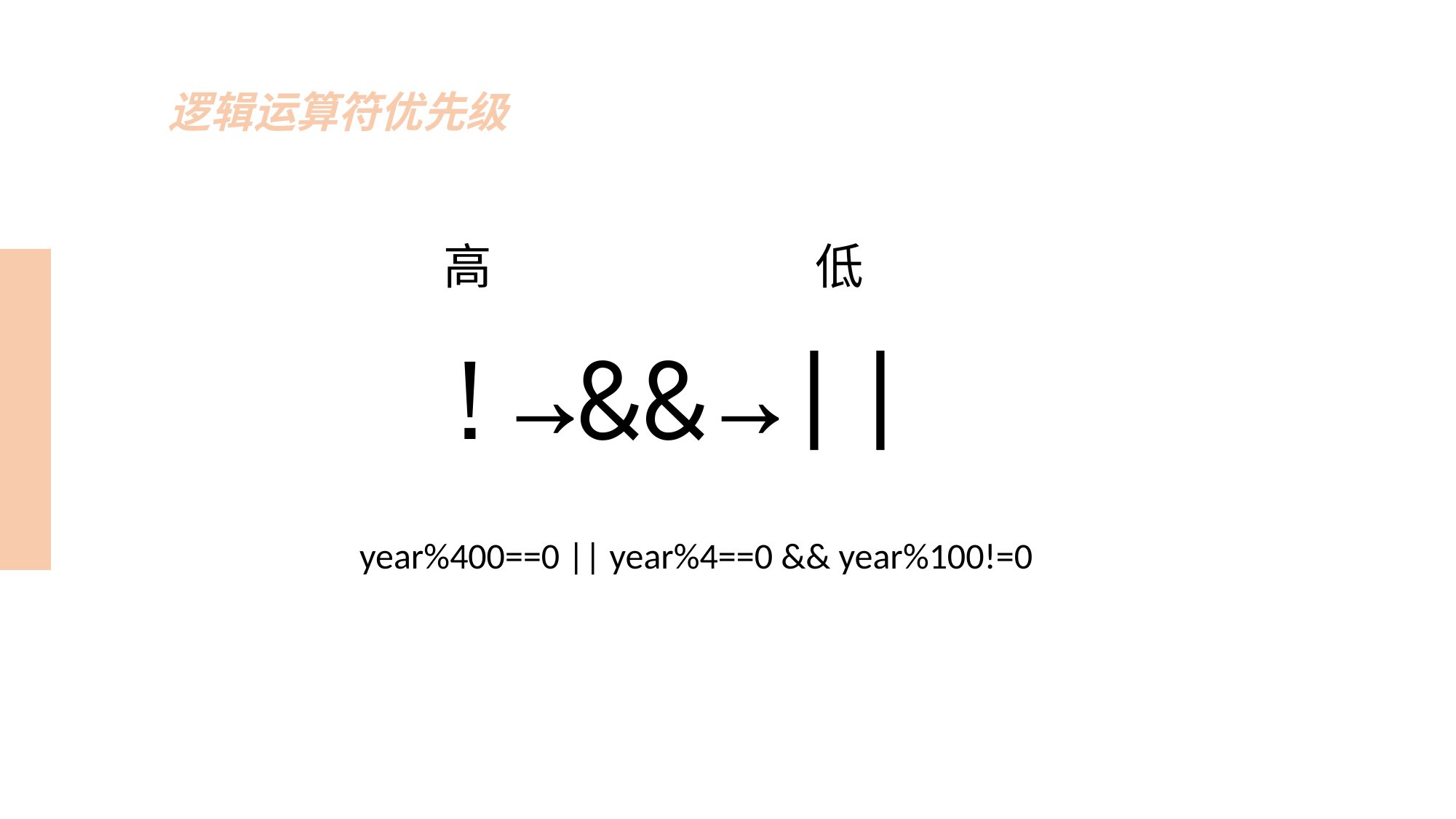

逻辑运算符优先级
高
低
!→&&→||
year%400==0 || year%4==0 && year%100!=0